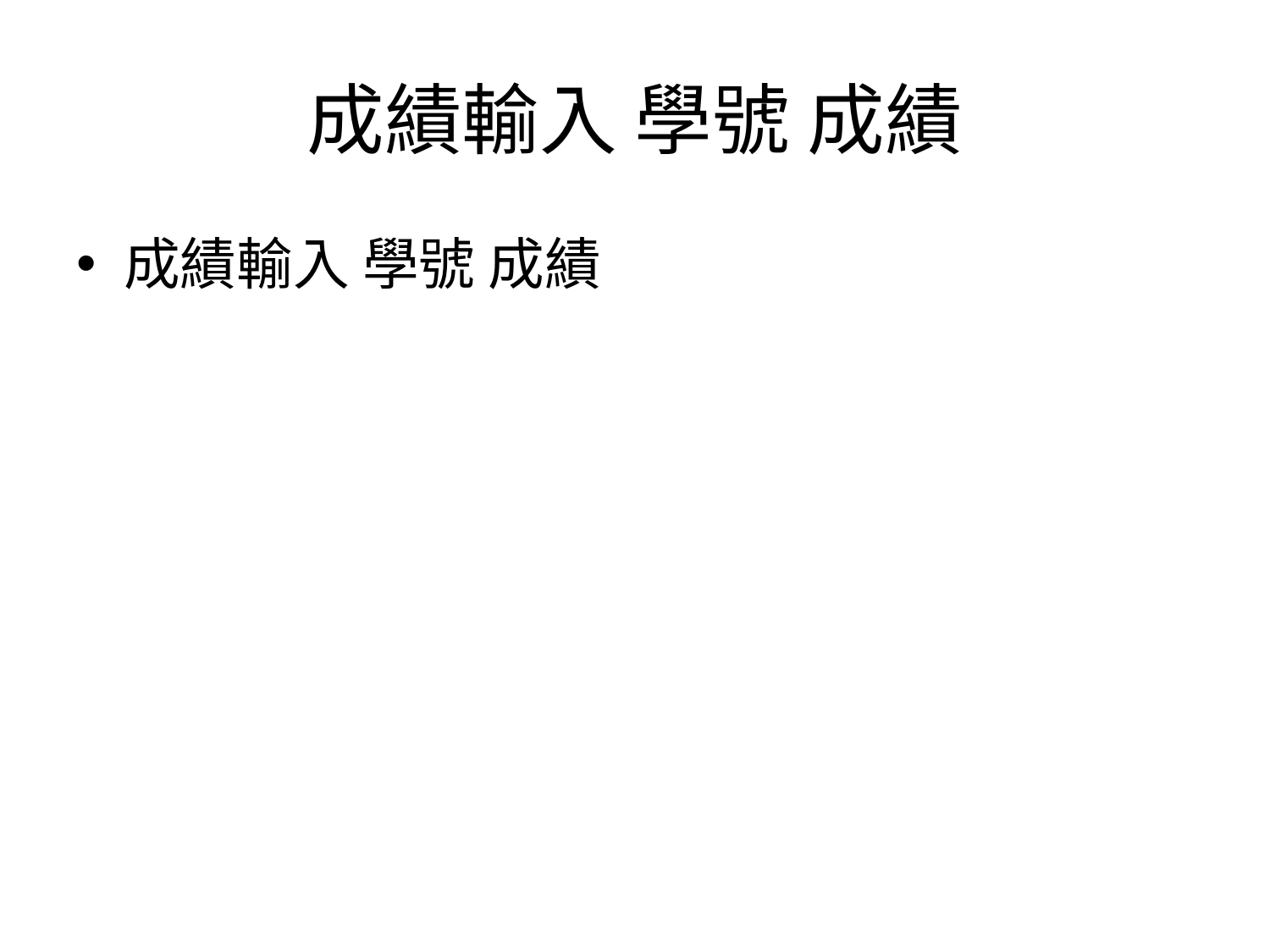

# 成績輸入 學號 成績
成績輸入 學號 成績